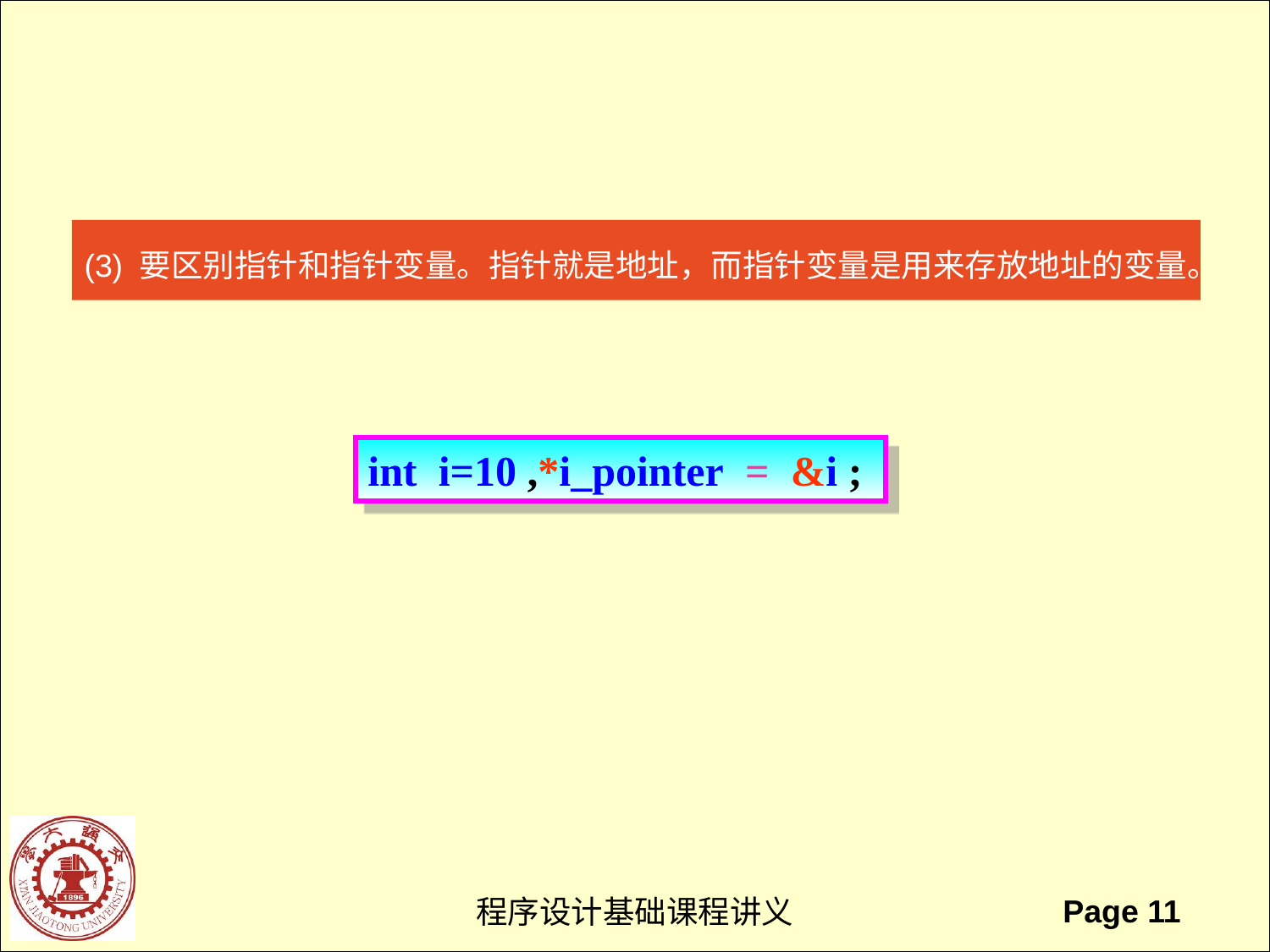

(3) 要区别指针和指针变量。指针就是地址，而指针变量是用来存放地址的变量。
int  i=10 ,*i_pointer  =  &i ;